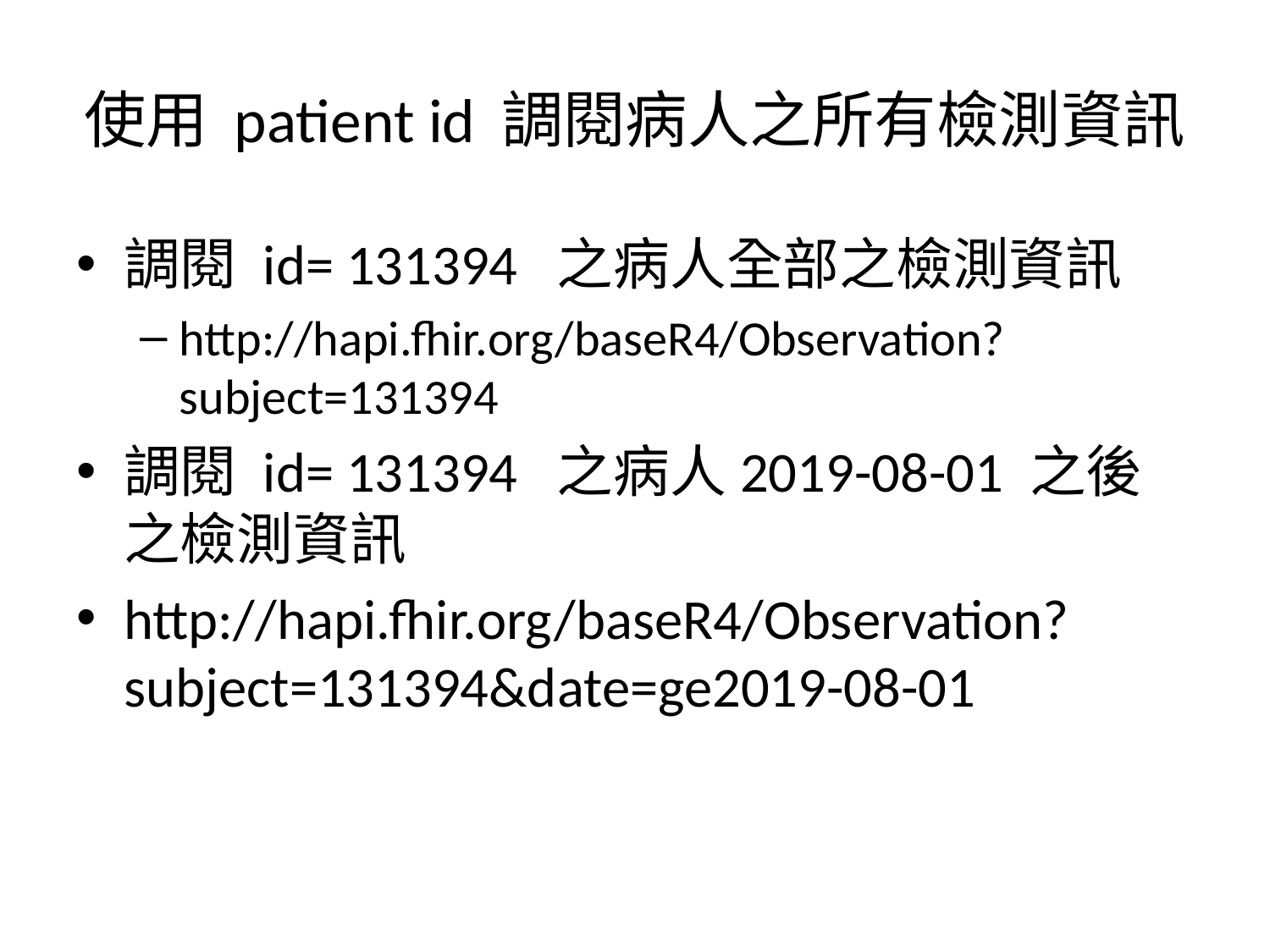

# 使用 patient id 調閱病人之所有檢測資訊
調閱 id= 131394  之病人全部之檢測資訊
http://hapi.fhir.org/baseR4/Observation?subject=131394
調閱 id= 131394  之病人2019-08-01 之後之檢測資訊
http://hapi.fhir.org/baseR4/Observation?subject=131394&date=ge2019-08-01